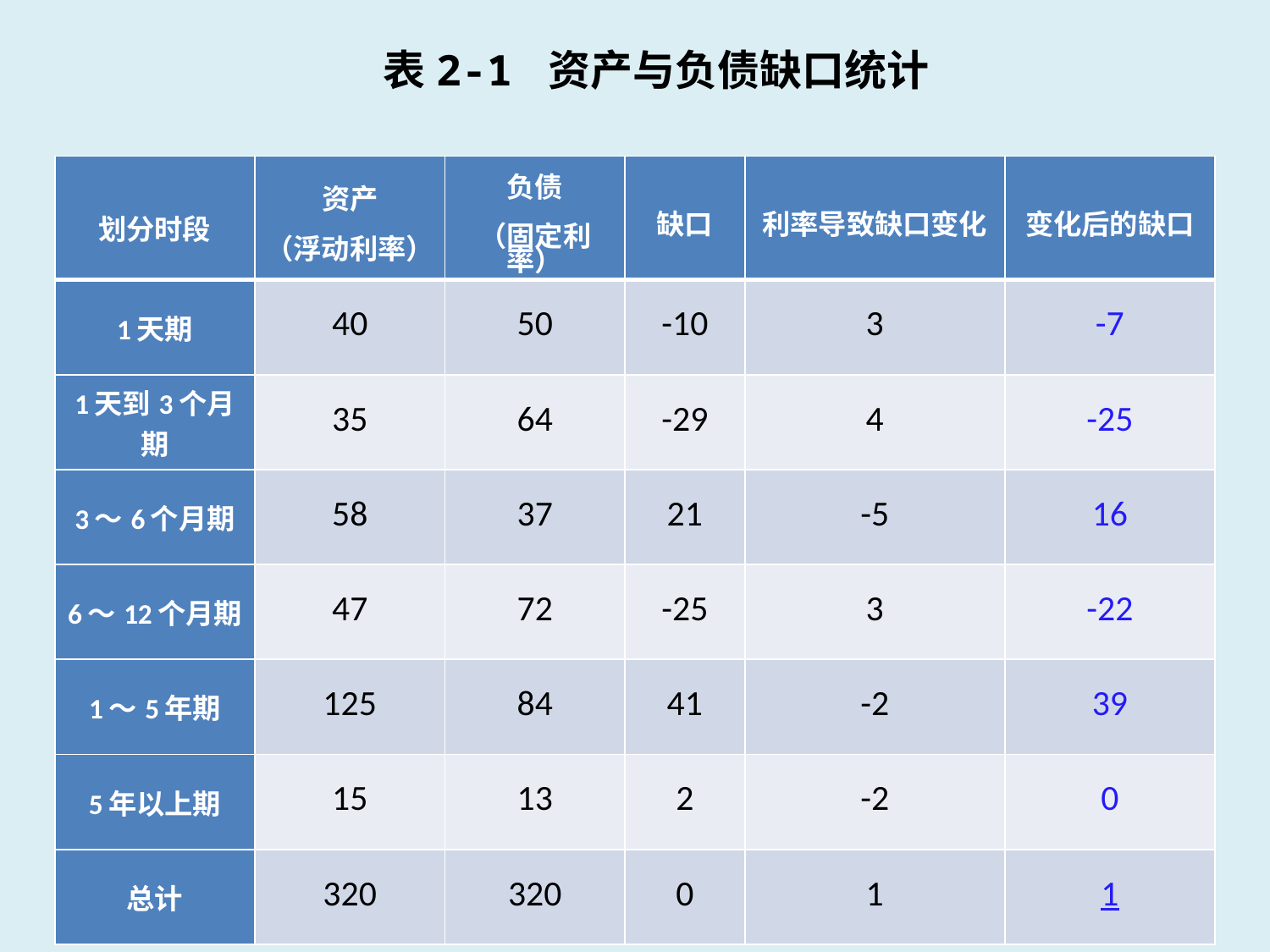

表2-1 资产与负债缺口统计

| 划分时段 | 资产 （浮动利率） | 负债 （固定利率） | 缺口 | 利率导致缺口变化 | 变化后的缺口 |
| --- | --- | --- | --- | --- | --- |
| 1天期 | 40 | 50 | -10 | 3 | -7 |
| 1天到3个月期 | 35 | 64 | -29 | 4 | -25 |
| 3～6个月期 | 58 | 37 | 21 | -5 | 16 |
| 6～12个月期 | 47 | 72 | -25 | 3 | -22 |
| 1～5年期 | 125 | 84 | 41 | -2 | 39 |
| 5年以上期 | 15 | 13 | 2 | -2 | 0 |
| 总计 | 320 | 320 | 0 | 1 | 1 |